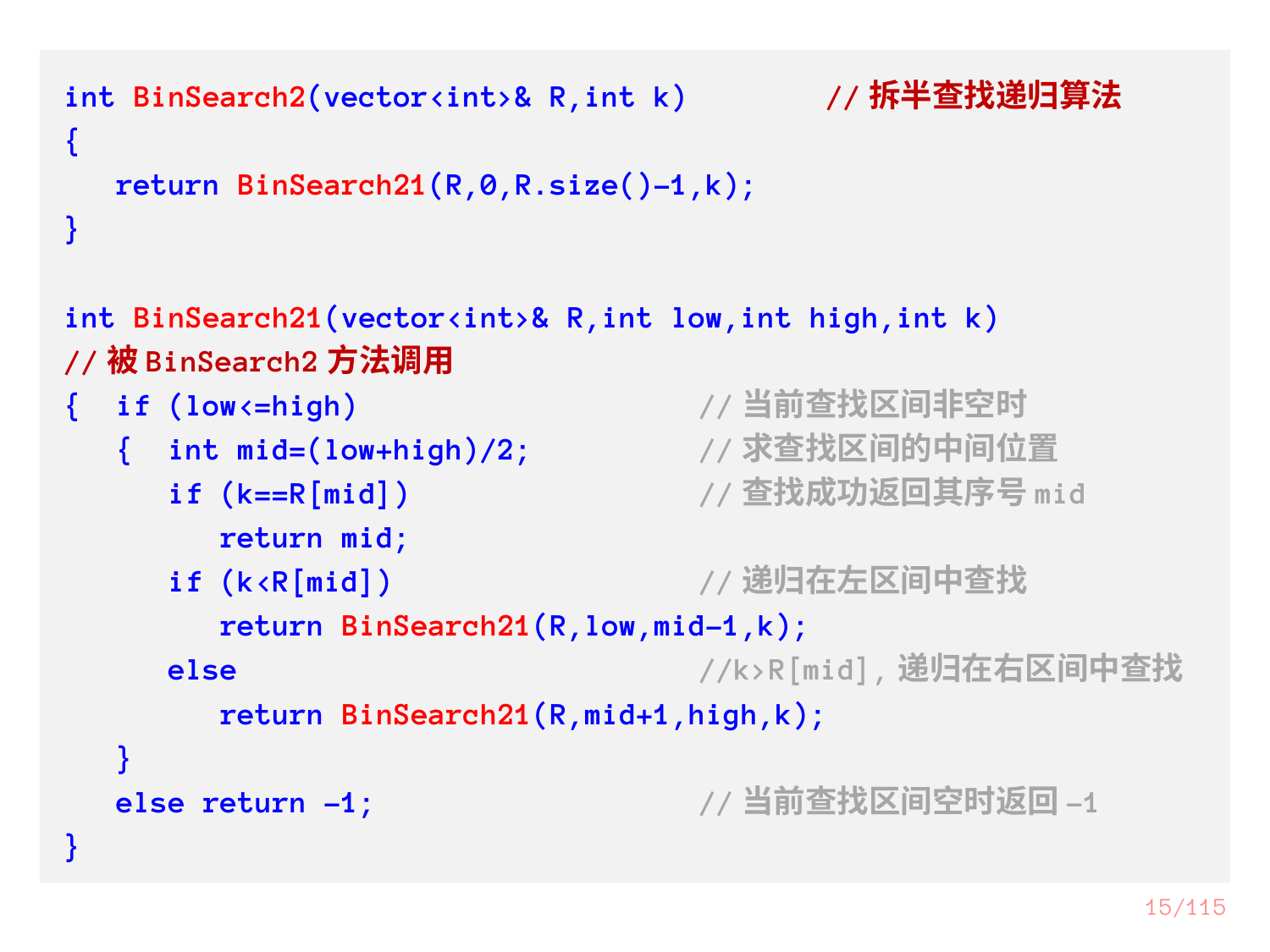

int BinSearch2(vector<int>& R,int k)		//拆半查找递归算法
{
   return BinSearch21(R,0,R.size()-1,k);
}

int BinSearch21(vector<int>& R,int low,int high,int k)
//被BinSearch2方法调用
{  if (low<=high)			//当前查找区间非空时
   {  int mid=(low+high)/2;		//求查找区间的中间位置
      if (k==R[mid])			//查找成功返回其序号mid
         return mid;
      if (k<R[mid])			//递归在左区间中查找
         return BinSearch21(R,low,mid-1,k);
      else				//k>R[mid],递归在右区间中查找
         return BinSearch21(R,mid+1,high,k);
   }
   else return -1;			//当前查找区间空时返回-1
}
15/115